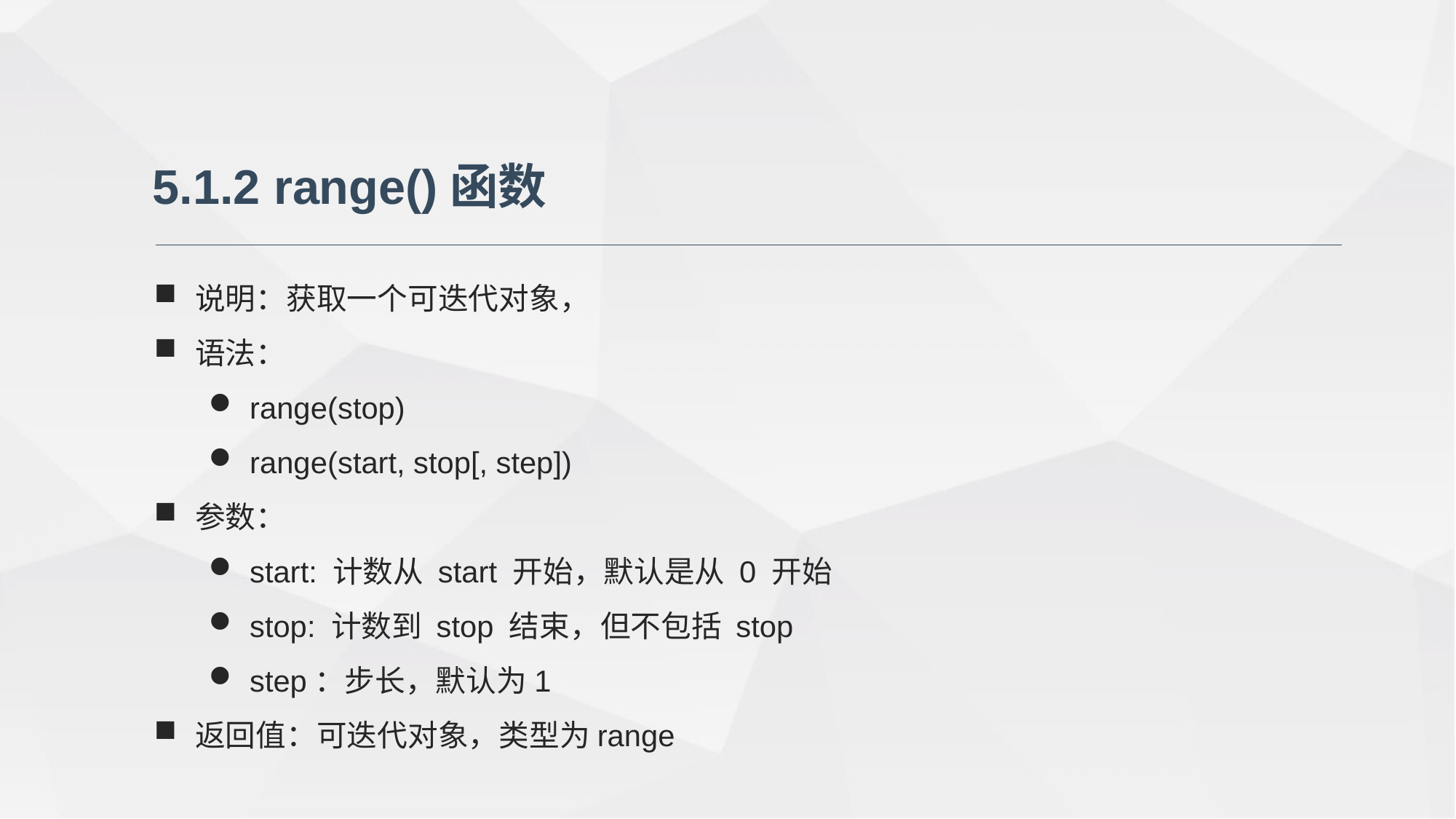

5.1.2 range()函数
说明：获取一个可迭代对象，
语法：
range(stop)
range(start, stop[, step])
参数：
start: 计数从 start 开始，默认是从 0 开始
stop: 计数到 stop 结束，但不包括 stop
step：步长，默认为1
返回值：可迭代对象，类型为range